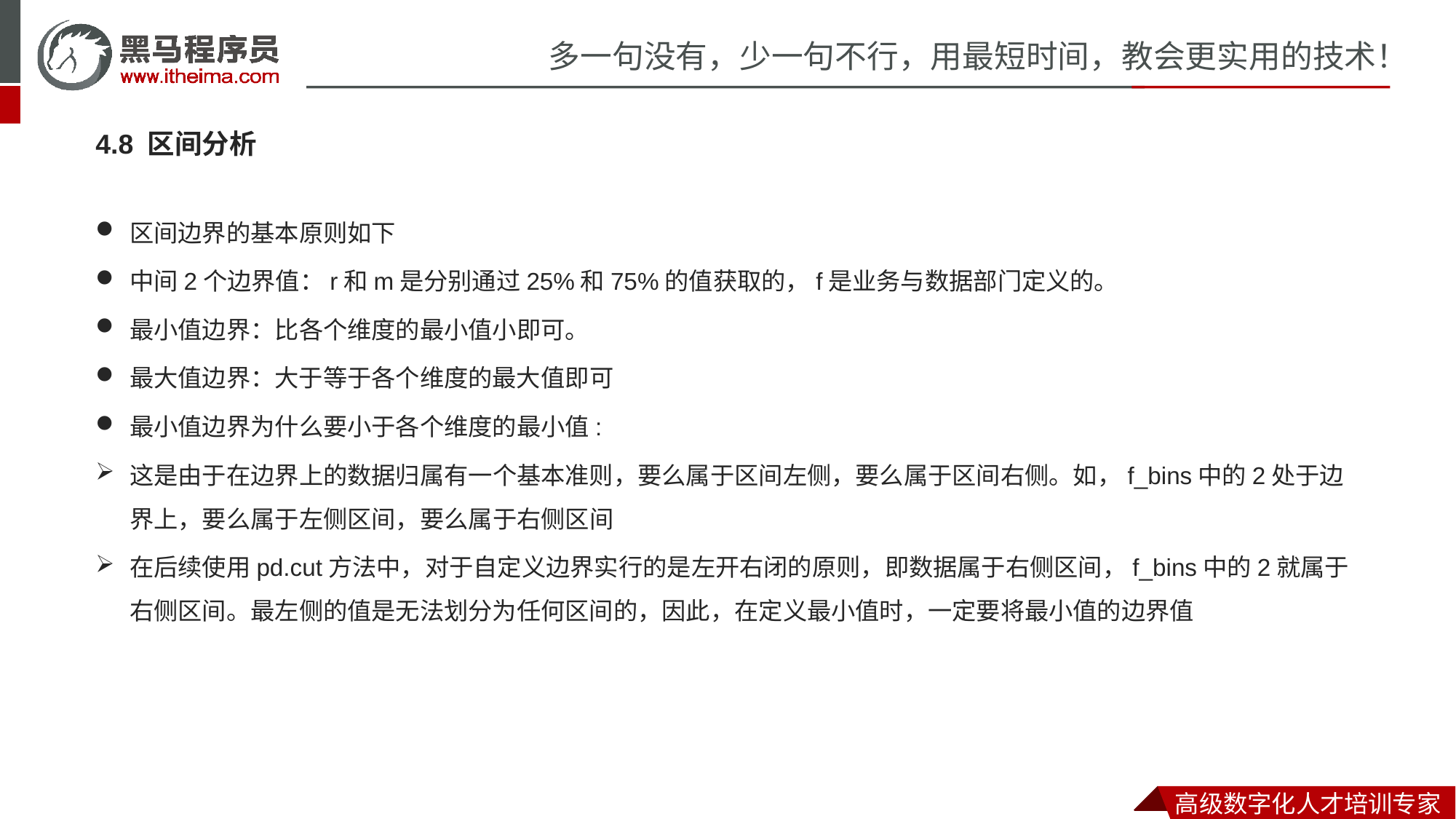

4.8 区间分析
区间边界的基本原则如下
中间2个边界值：r和m是分别通过25%和75%的值获取的，f是业务与数据部门定义的。
最小值边界：比各个维度的最小值小即可。
最大值边界：大于等于各个维度的最大值即可
最小值边界为什么要小于各个维度的最小值:
这是由于在边界上的数据归属有一个基本准则，要么属于区间左侧，要么属于区间右侧。如，f_bins中的2处于边界上，要么属于左侧区间，要么属于右侧区间
在后续使用pd.cut方法中，对于自定义边界实行的是左开右闭的原则，即数据属于右侧区间，f_bins中的2就属于右侧区间。最左侧的值是无法划分为任何区间的，因此，在定义最小值时，一定要将最小值的边界值